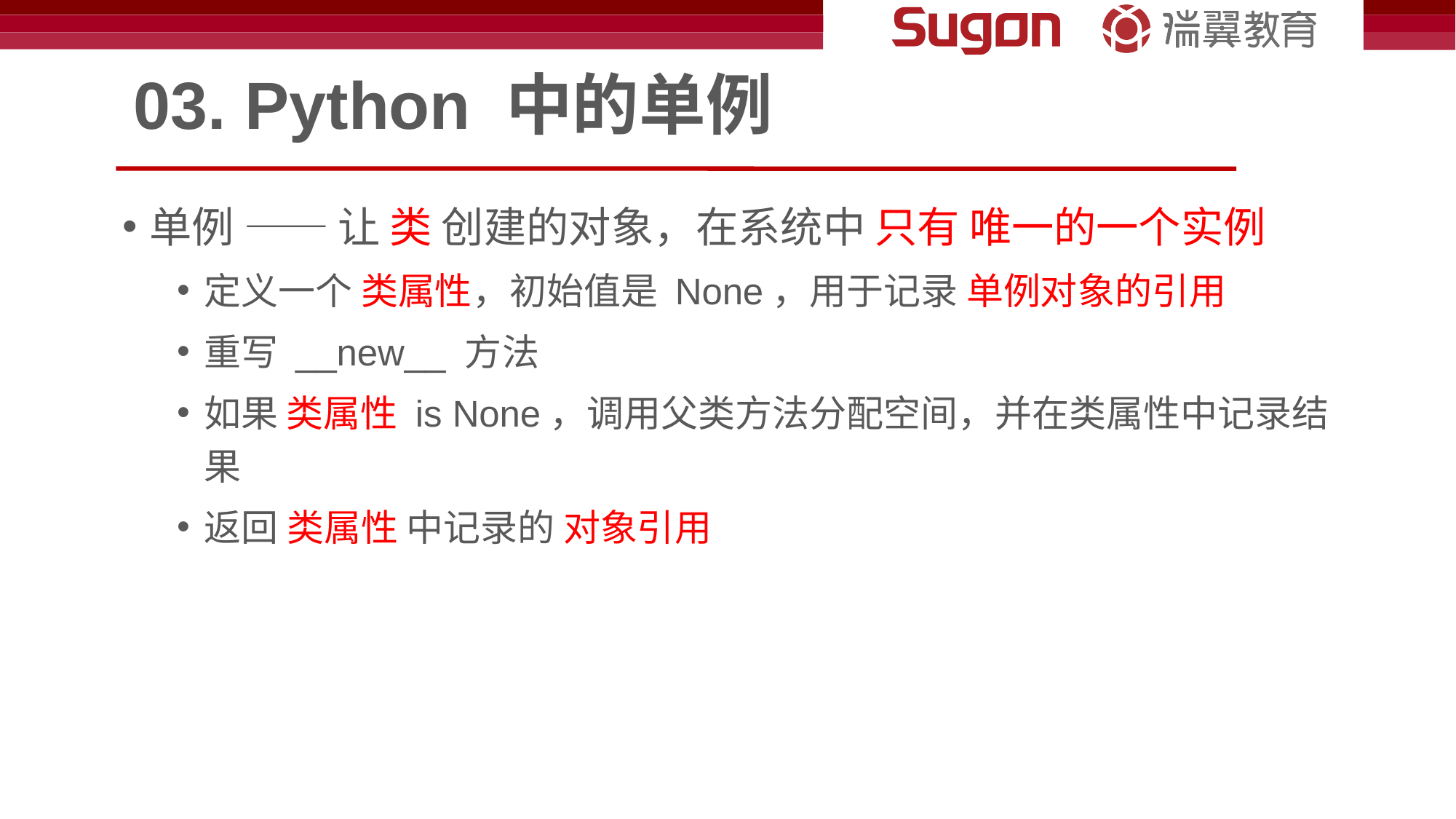

# 03. Python 中的单例
单例 —— 让 类 创建的对象，在系统中 只有 唯一的一个实例
定义一个 类属性，初始值是 None，用于记录 单例对象的引用
重写 __new__ 方法
如果 类属性 is None，调用父类方法分配空间，并在类属性中记录结果
返回 类属性 中记录的 对象引用